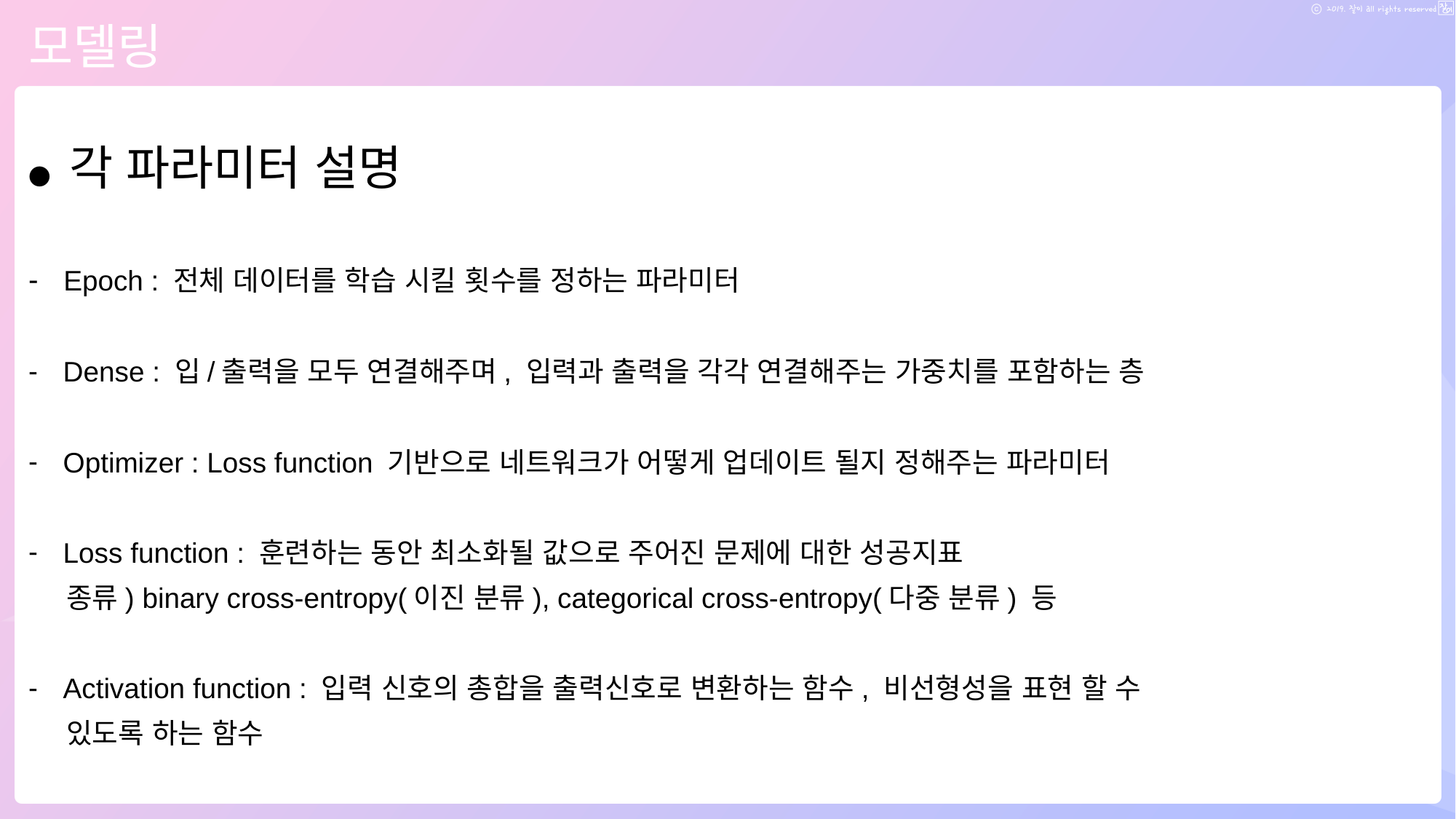

# 모델링
● 각 파라미터 설명

 Epoch : 전체 데이터를 학습 시킬 횟수를 정하는 파라미터

 Dense : 입/출력을 모두 연결해주며, 입력과 출력을 각각 연결해주는 가중치를 포함하는 층

 Optimizer : Loss function 기반으로 네트워크가 어떻게 업데이트 될지 정해주는 파라미터

 Loss function : 훈련하는 동안 최소화될 값으로 주어진 문제에 대한 성공지표
    종류) binary cross-entropy(이진 분류), categorical cross-entropy(다중 분류) 등

 Activation function : 입력 신호의 총합을 출력신호로 변환하는 함수, 비선형성을 표현 할 수
    있도록 하는 함수